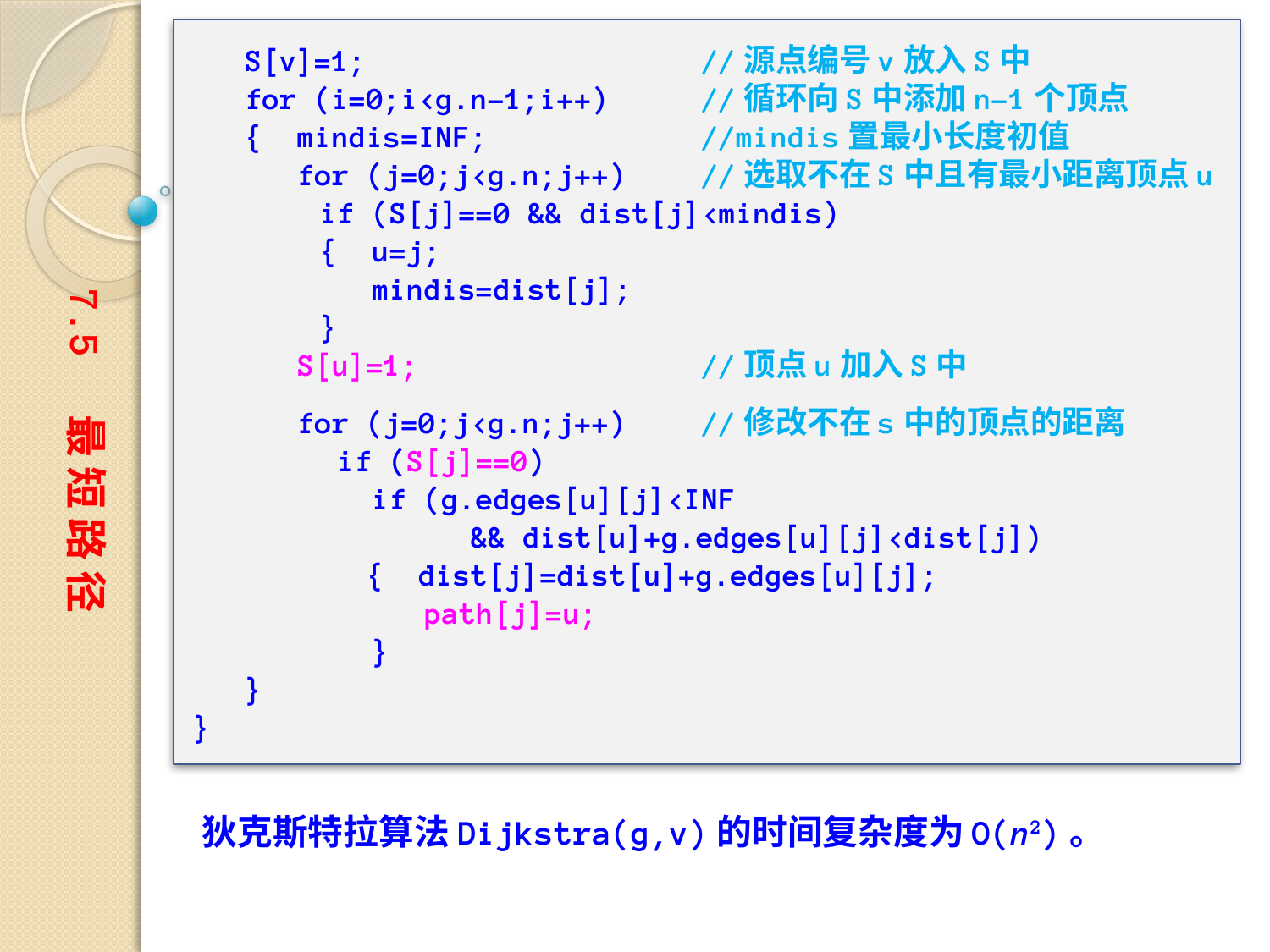

S[v]=1;			//源点编号v放入S中
   for (i=0;i<g.n-1;i++)	//循环向S中添加n-1个顶点
   {  mindis=INF;		//mindis置最小长度初值
      for (j=0;j<g.n;j++)	//选取不在S中且有最小距离顶点u
	if (S[j]==0 && dist[j]<mindis)
	{  u=j;
	   mindis=dist[j];
	}
      S[u]=1;			//顶点u加入S中
      for (j=0;j<g.n;j++)	//修改不在s中的顶点的距离
	 if (S[j]==0)
	   if (g.edges[u][j]<INF
                && dist[u]+g.edges[u][j]<dist[j])
	　 {  dist[j]=dist[u]+g.edges[u][j];
	      path[j]=u;
	   }
   }
}
7.5  最 短 路 径
狄克斯特拉算法Dijkstra(g,v)的时间复杂度为O(n2)。